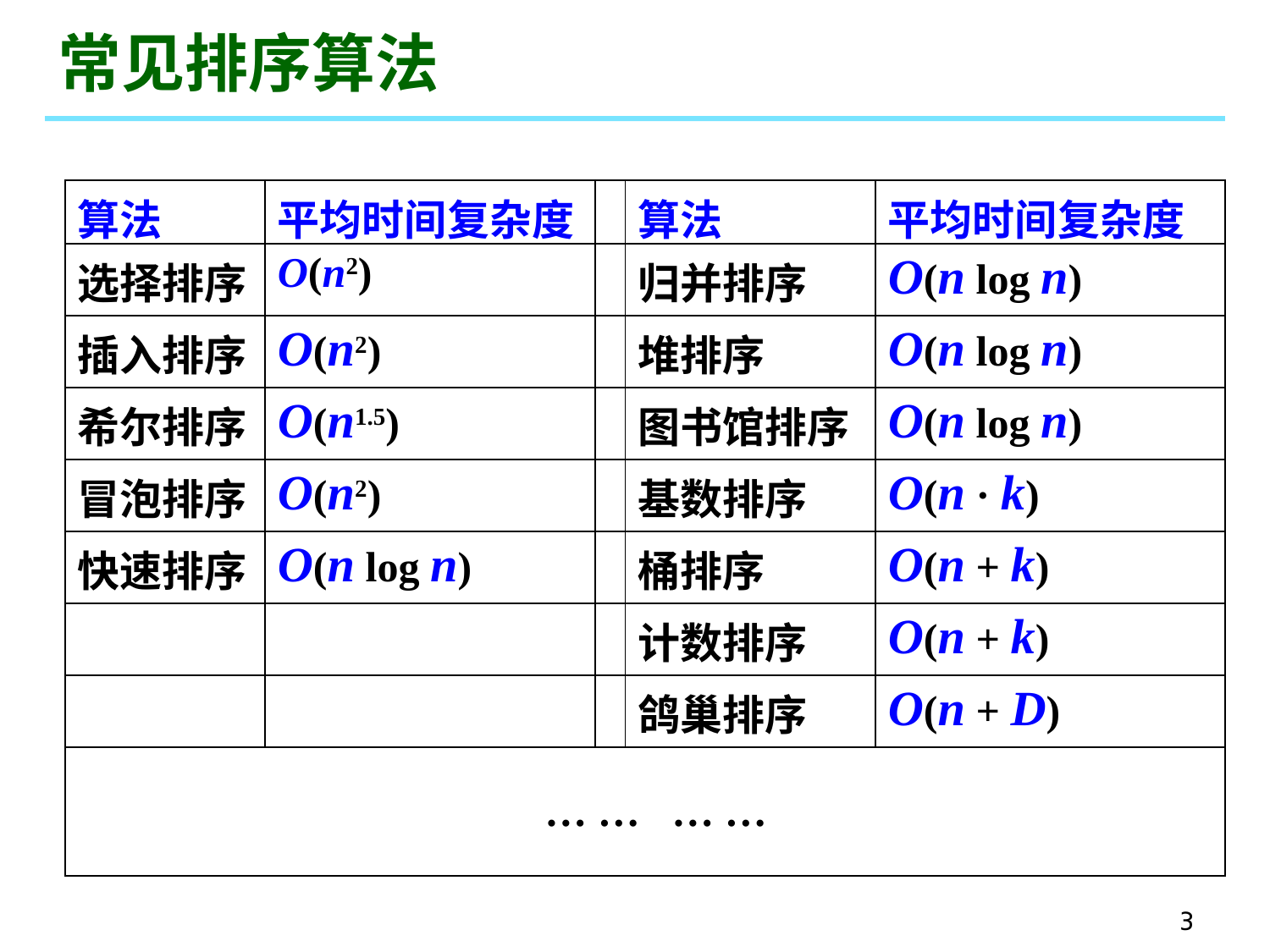

# 常见排序算法
| 算法 | 平均时间复杂度 |  | 算法 | 平均时间复杂度 |
| --- | --- | --- | --- | --- |
| 选择排序 | O(n2) |  | 归并排序 | O(n log n) |
| 插入排序 | O(n2) |  | 堆排序 | O(n log n) |
| 希尔排序 | O(n1.5) |  | 图书馆排序 | O(n log n) |
| 冒泡排序 | O(n2) |  | 基数排序 | O(n · k) |
| 快速排序 | O(n log n) |  | 桶排序 | O(n + k) |
|  |  |  | 计数排序 | O(n + k) |
|  |  |  | 鸽巢排序 | O(n + D) |
| … … … … |  |  |  |  |
3